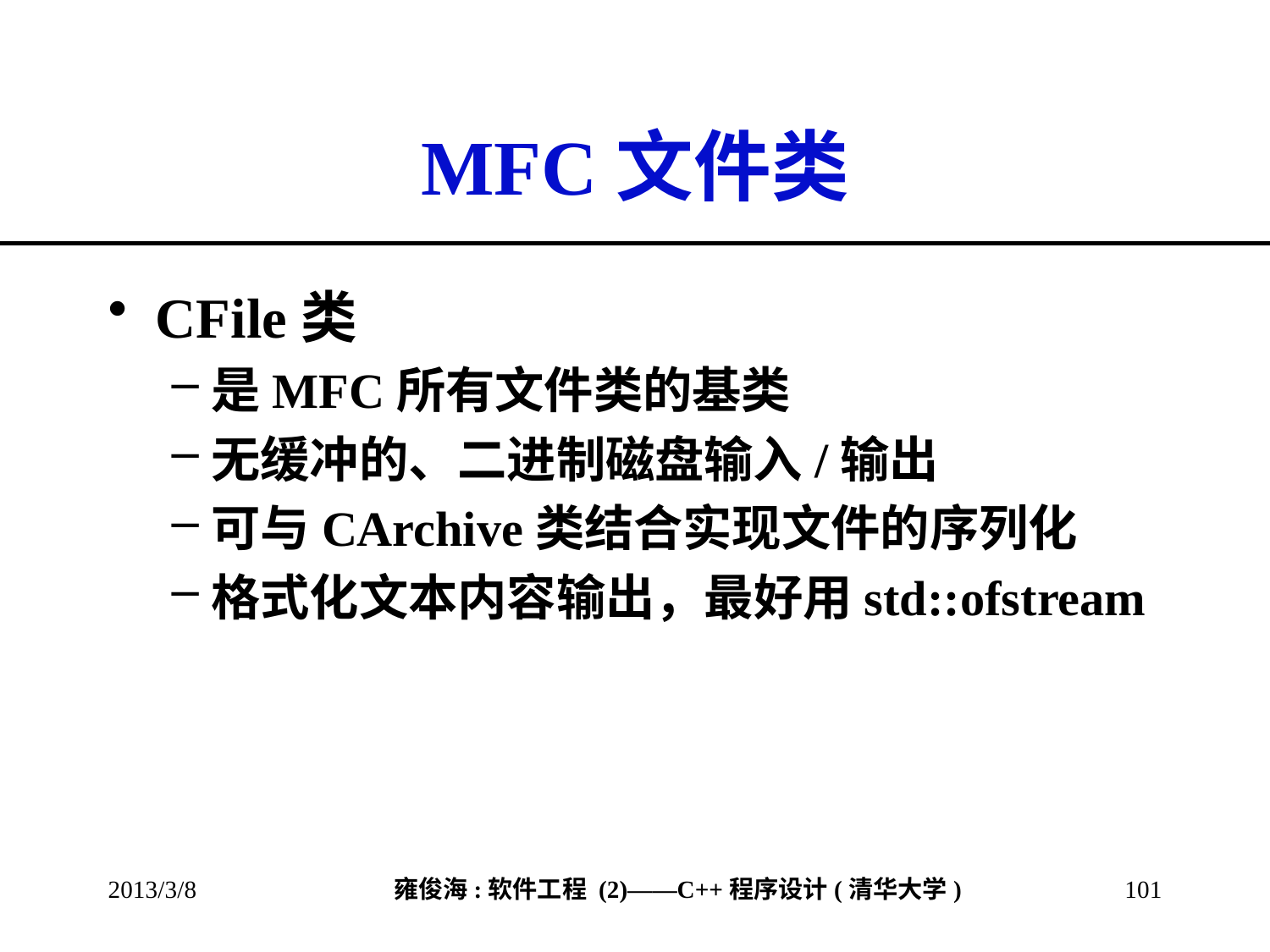

# MFC文件类
CFile类
是MFC所有文件类的基类
无缓冲的、二进制磁盘输入/输出
可与CArchive类结合实现文件的序列化
格式化文本内容输出，最好用std::ofstream

2013/3/8
101